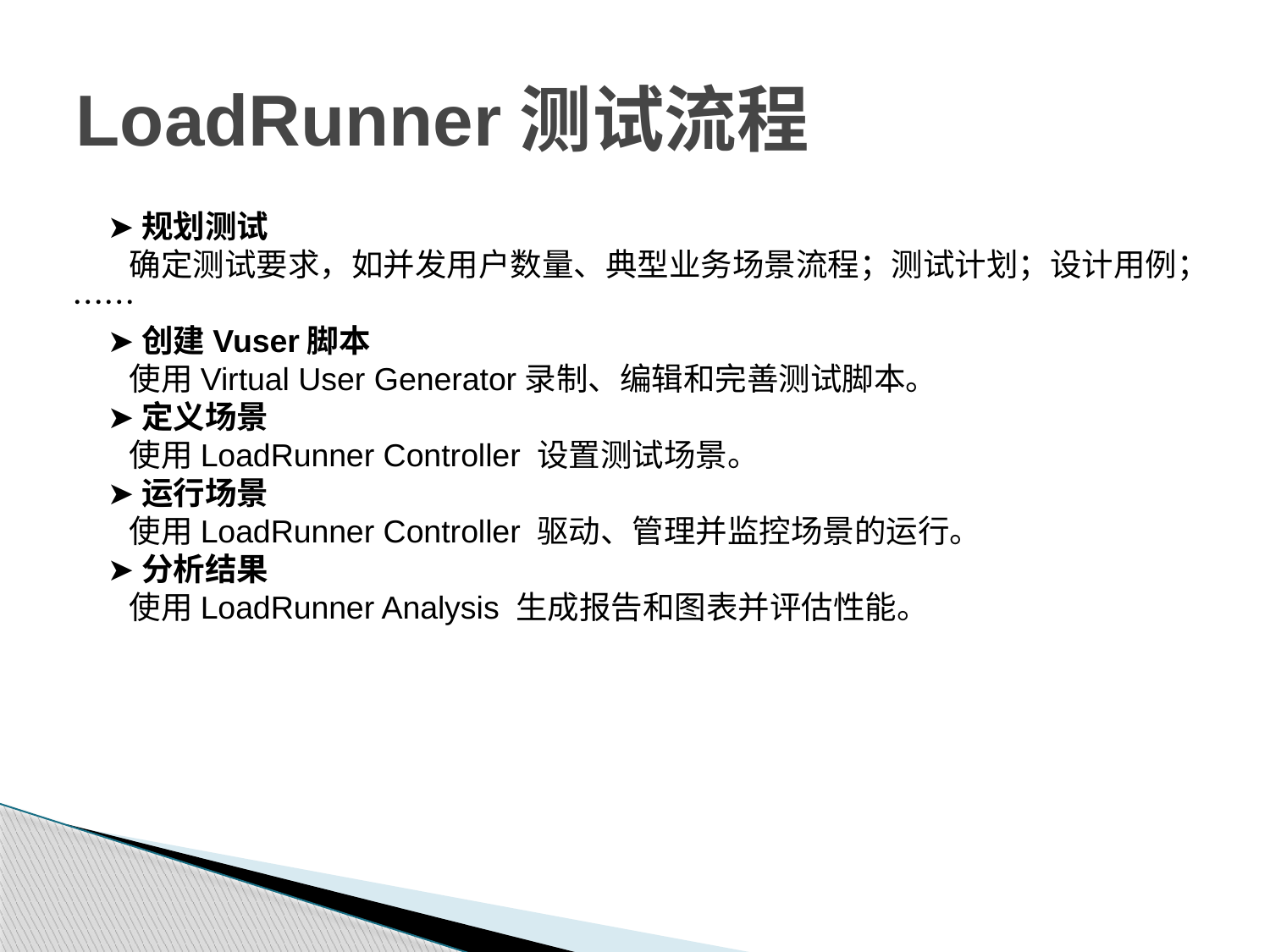

# LoadRunner测试流程
➤规划测试
  确定测试要求，如并发用户数量、典型业务场景流程；测试计划；设计用例；……
➤创建Vuser脚本
  使用Virtual User Generator录制、编辑和完善测试脚本。
➤定义场景
  使用LoadRunner Controller 设置测试场景。
➤运行场景
  使用LoadRunner Controller 驱动、管理并监控场景的运行。
➤分析结果
  使用LoadRunner Analysis 生成报告和图表并评估性能。